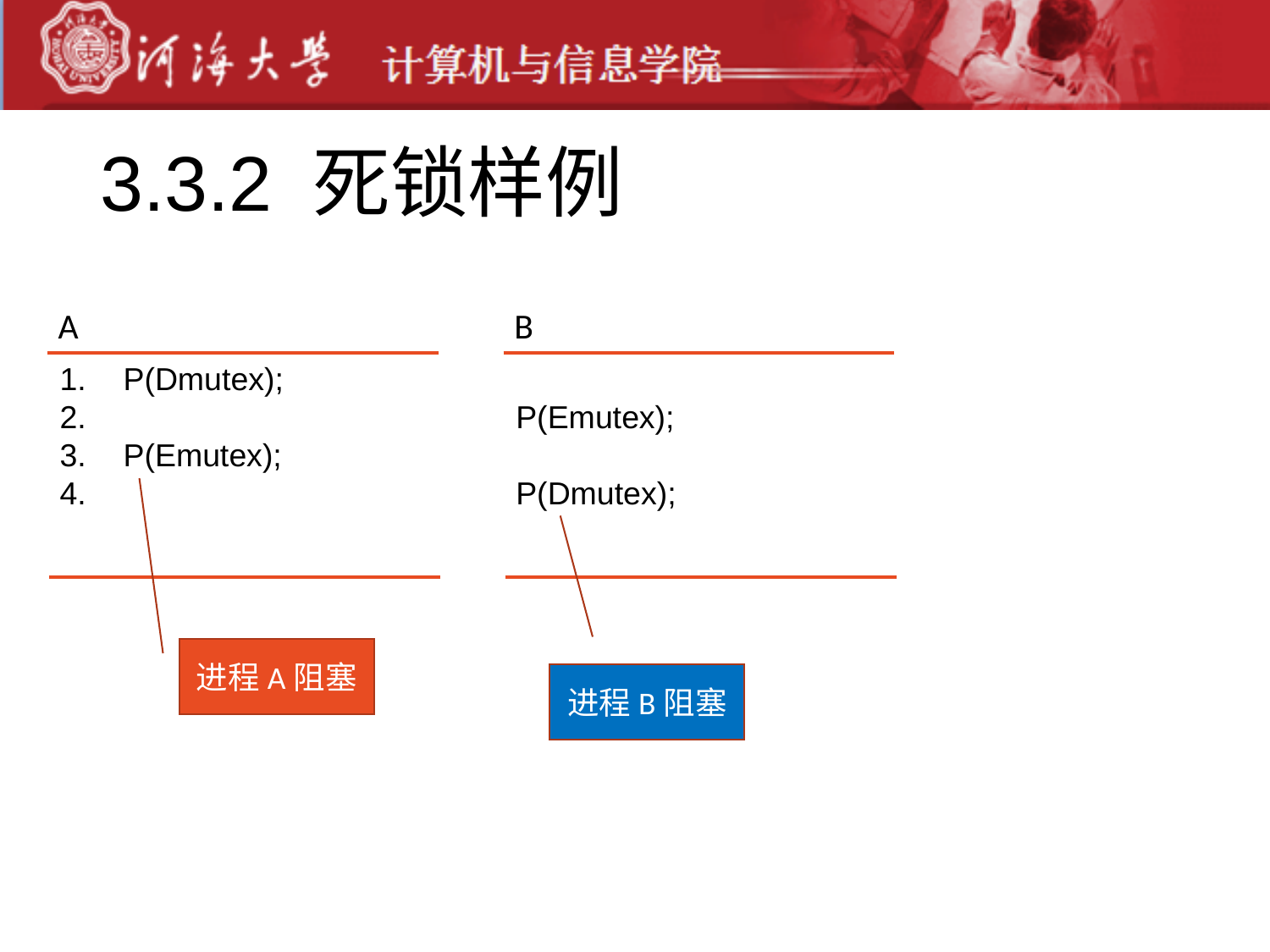

# 3.3.2 死锁样例
A
P(Dmutex);

P(Emutex);

B

P(Emutex);

P(Dmutex);
进程A阻塞
进程B阻塞